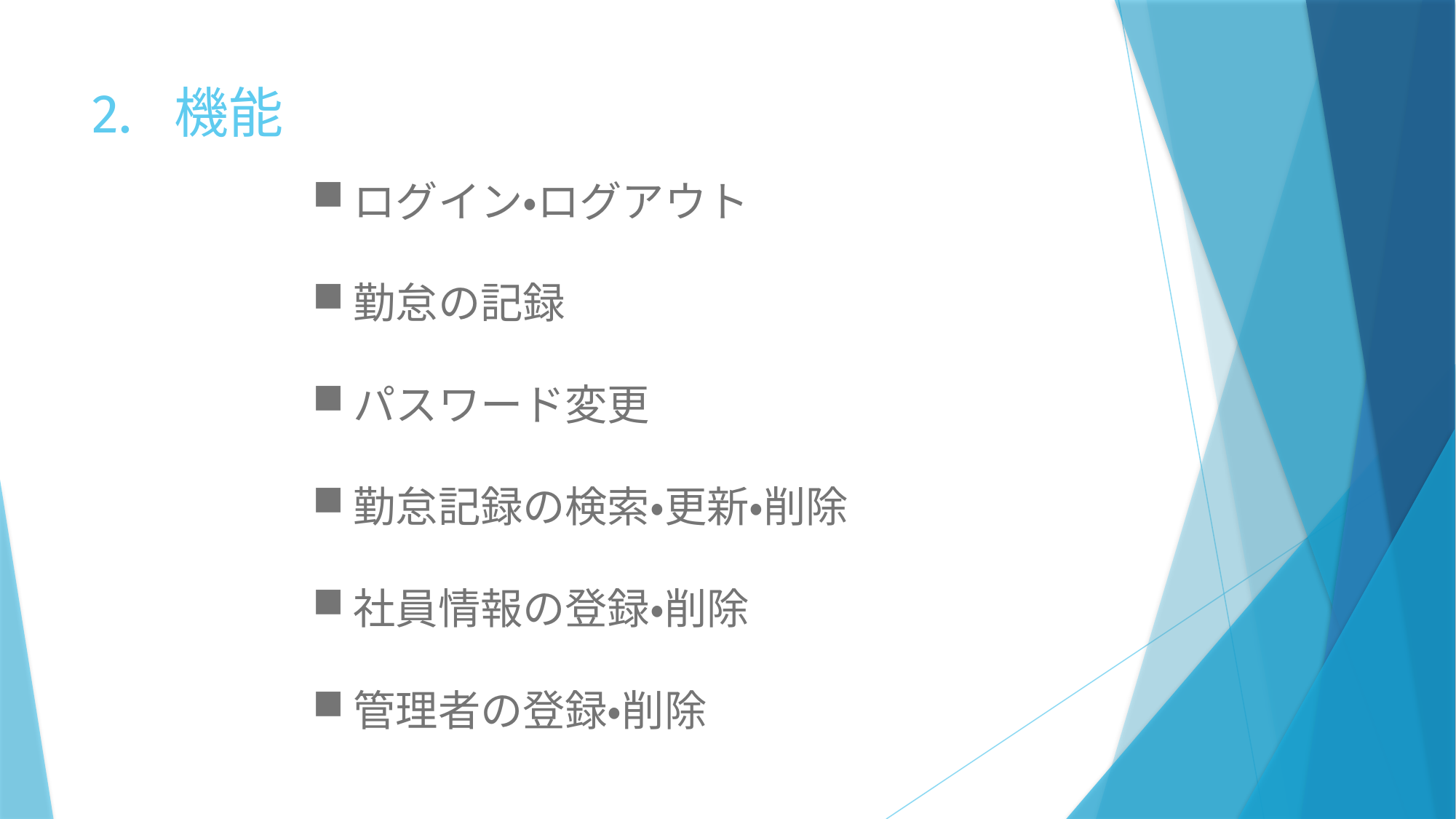

# 2.  機能
ログイン・ログアウト

勤怠の記録

パスワード変更

勤怠記録の検索・更新・削除

社員情報の登録・削除

管理者の登録・削除